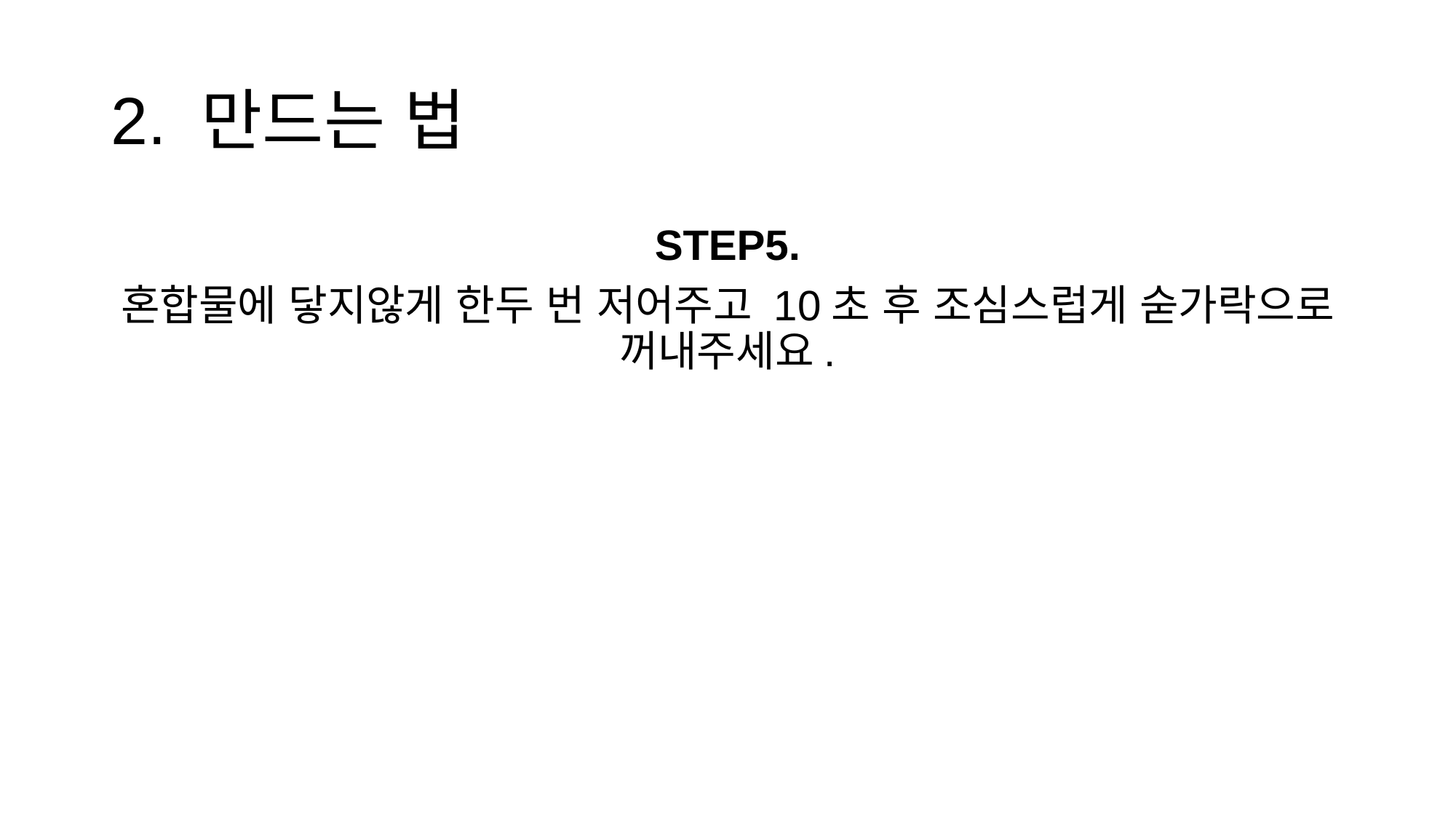

# 2. 만드는 법
STEP5.
혼합물에 닿지않게 한두 번 저어주고 10초 후 조심스럽게 숟가락으로 꺼내주세요.